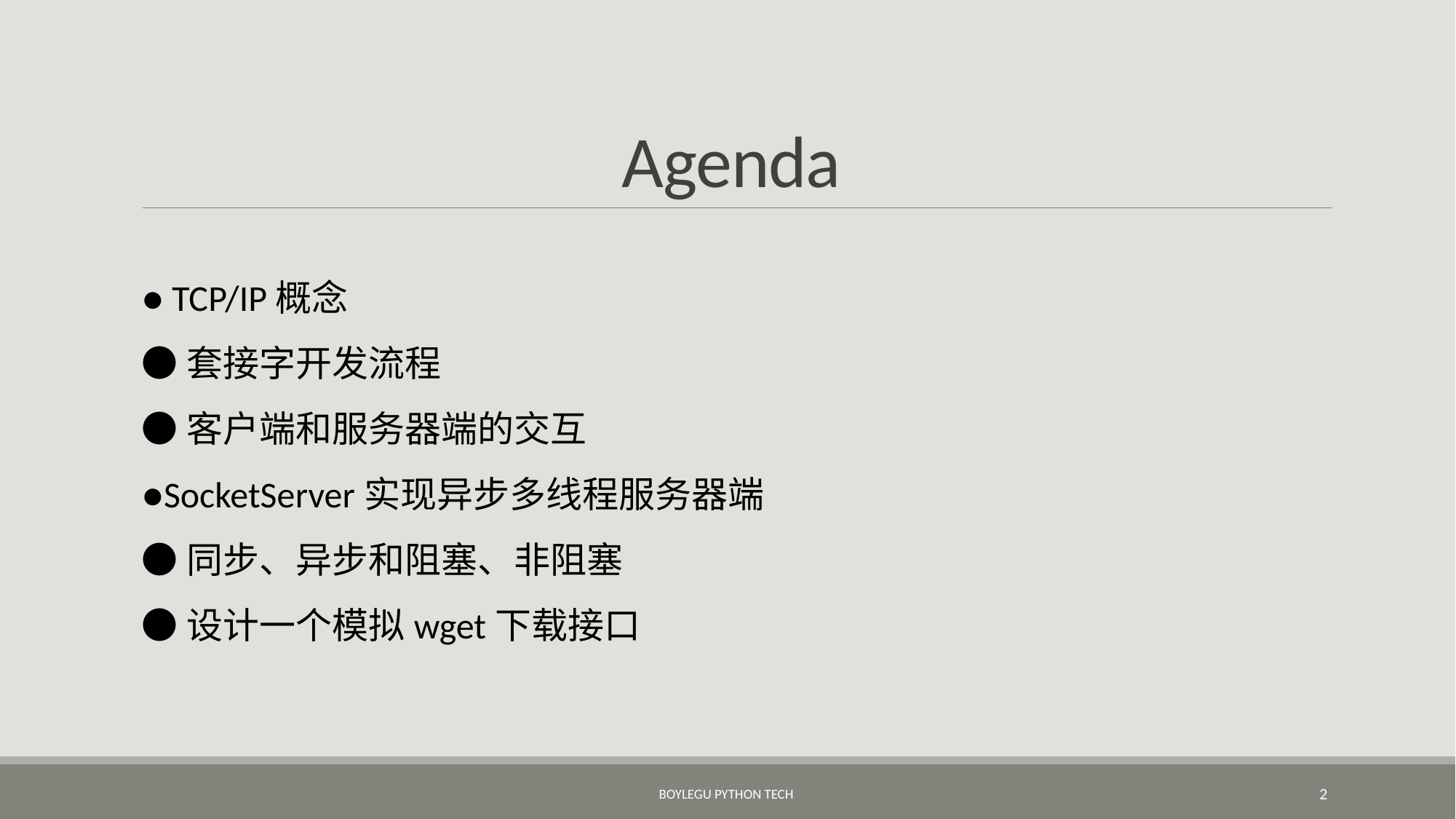

# Agenda

● TCP/IP概念
●套接字开发流程
●客户端和服务器端的交互
●SocketServer实现异步多线程服务器端
●同步、异步和阻塞、非阻塞
●设计一个模拟wget下载接口

BoyleGu Python Tech
2